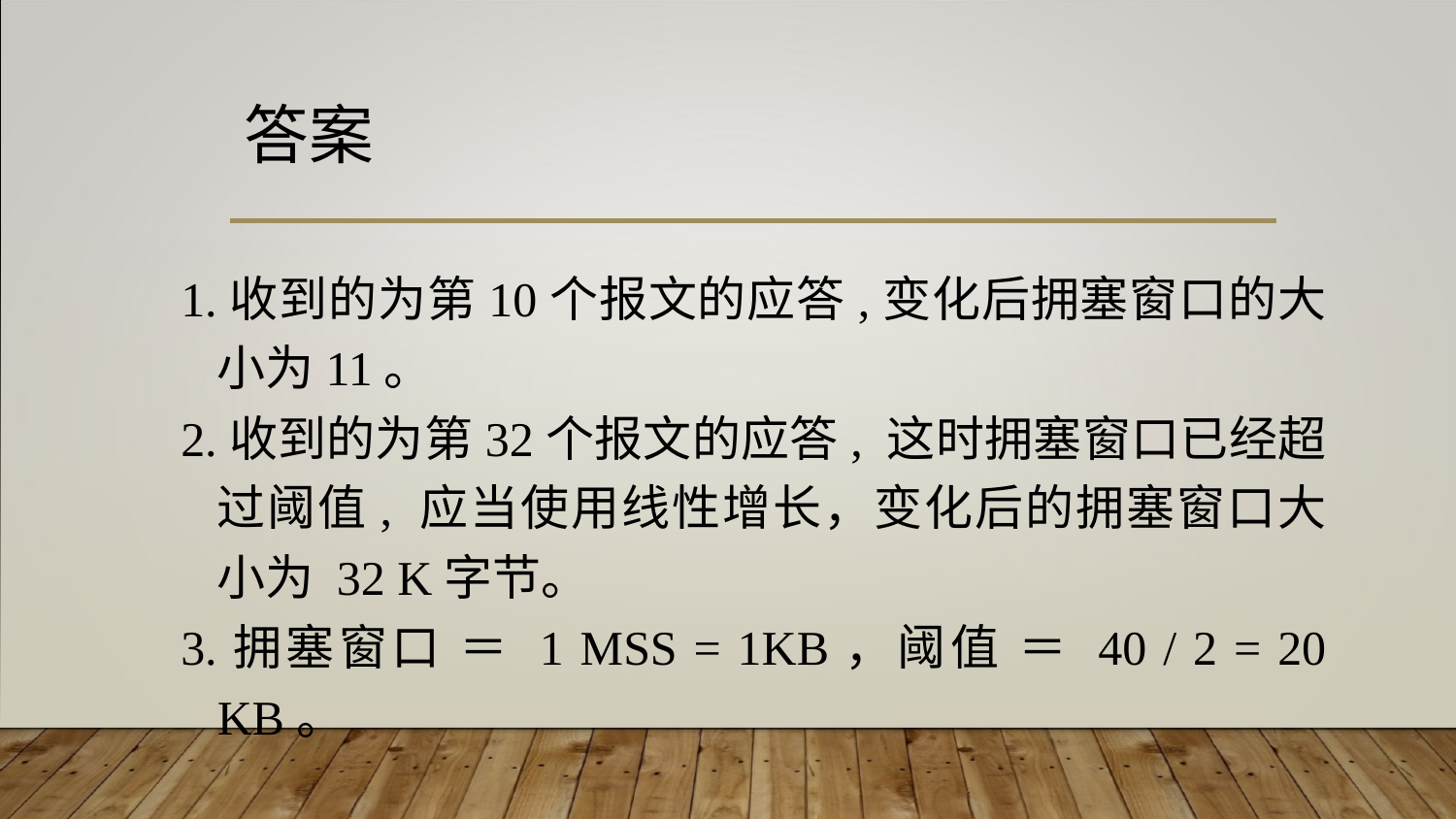

# 答案
1.收到的为第10个报文的应答,变化后拥塞窗口的大小为11。
2.收到的为第32个报文的应答, 这时拥塞窗口已经超过阈值, 应当使用线性增长，变化后的拥塞窗口大小为 32 K字节。
3.拥塞窗口 ＝ 1 MSS = 1KB，阈值 ＝ 40 / 2 = 20 KB。